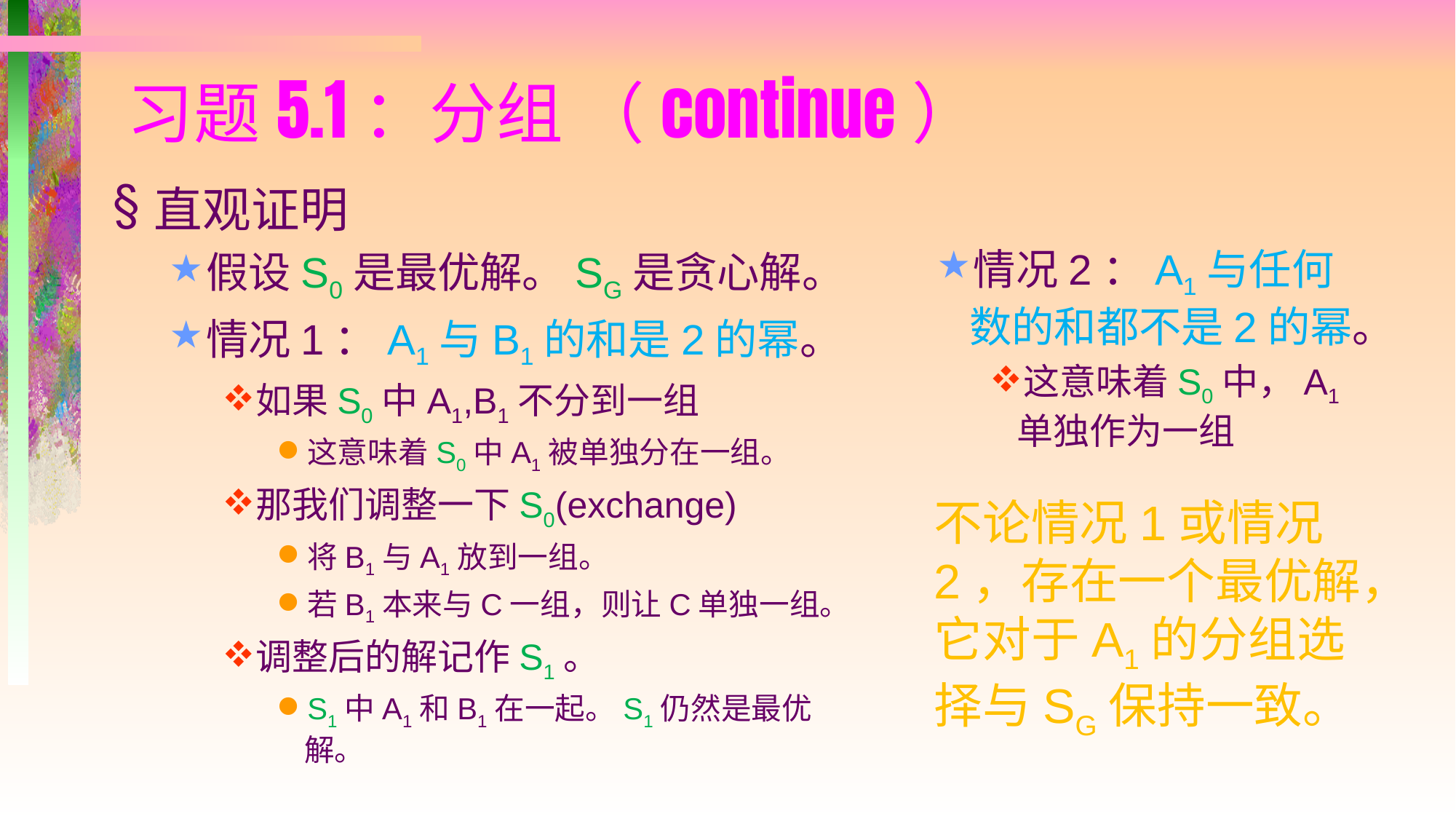

# 习题5.1：分组 （continue）
直观证明
假设S0是最优解。SG是贪心解。
情况1：A1与B1的和是2的幂。
如果S0中A1,B1不分到一组
这意味着S0中A1被单独分在一组。
那我们调整一下S0(exchange)
将B1与A1放到一组。
若B1本来与C一组，则让C单独一组。
调整后的解记作S1。
S1中A1和B1在一起。S1仍然是最优解。
情况2：A1与任何数的和都不是2的幂。
这意味着S0中，A1单独作为一组
不论情况1或情况2，存在一个最优解，它对于A1的分组选择与SG保持一致。